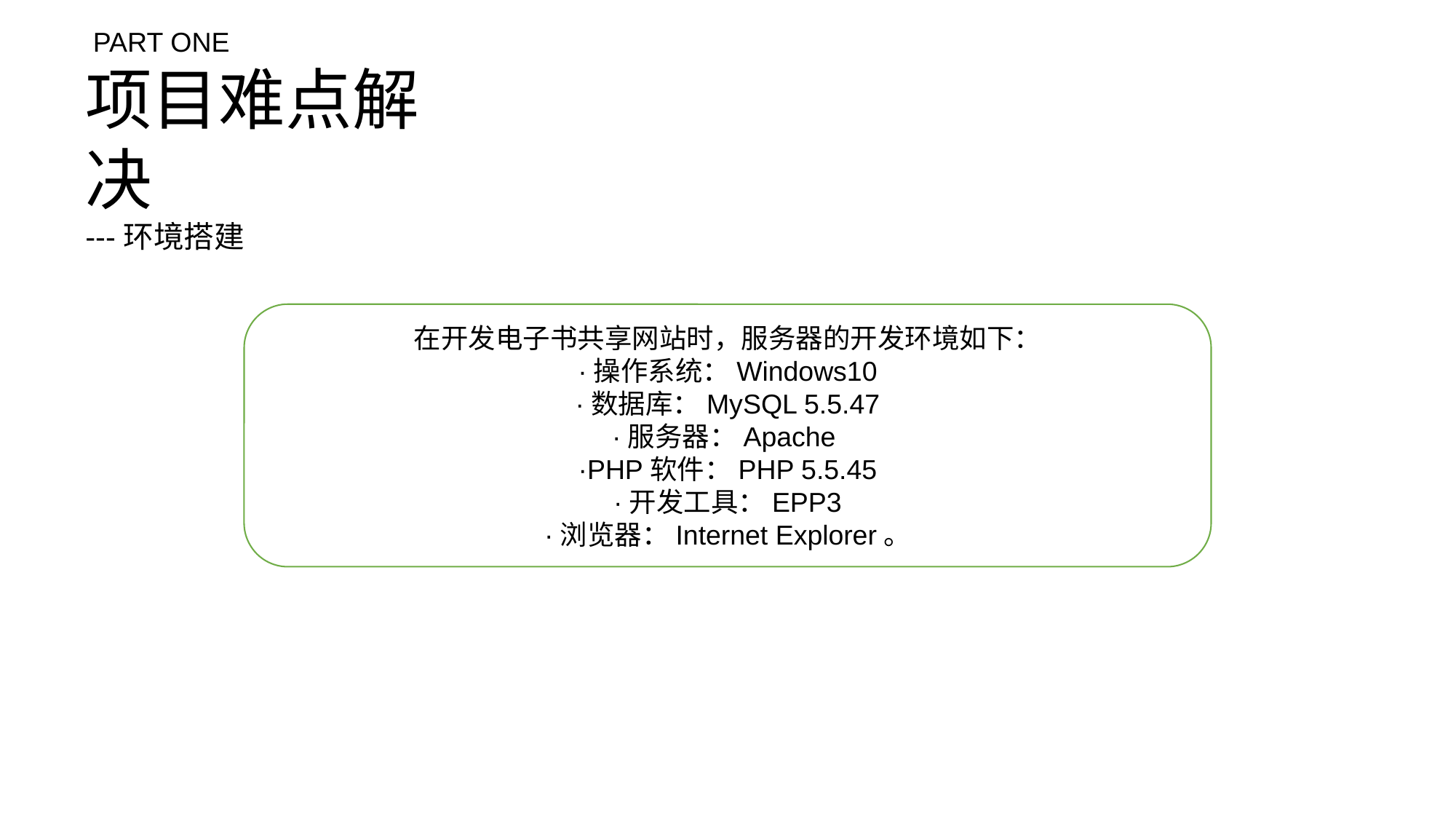

PART ONE
项目难点解决
---环境搭建
在开发电子书共享网站时，服务器的开发环境如下：
·操作系统：Windows10
·数据库：MySQL 5.5.47
·服务器：Apache
·PHP软件：PHP 5.5.45
·开发工具：EPP3
·浏览器：Internet Explorer。